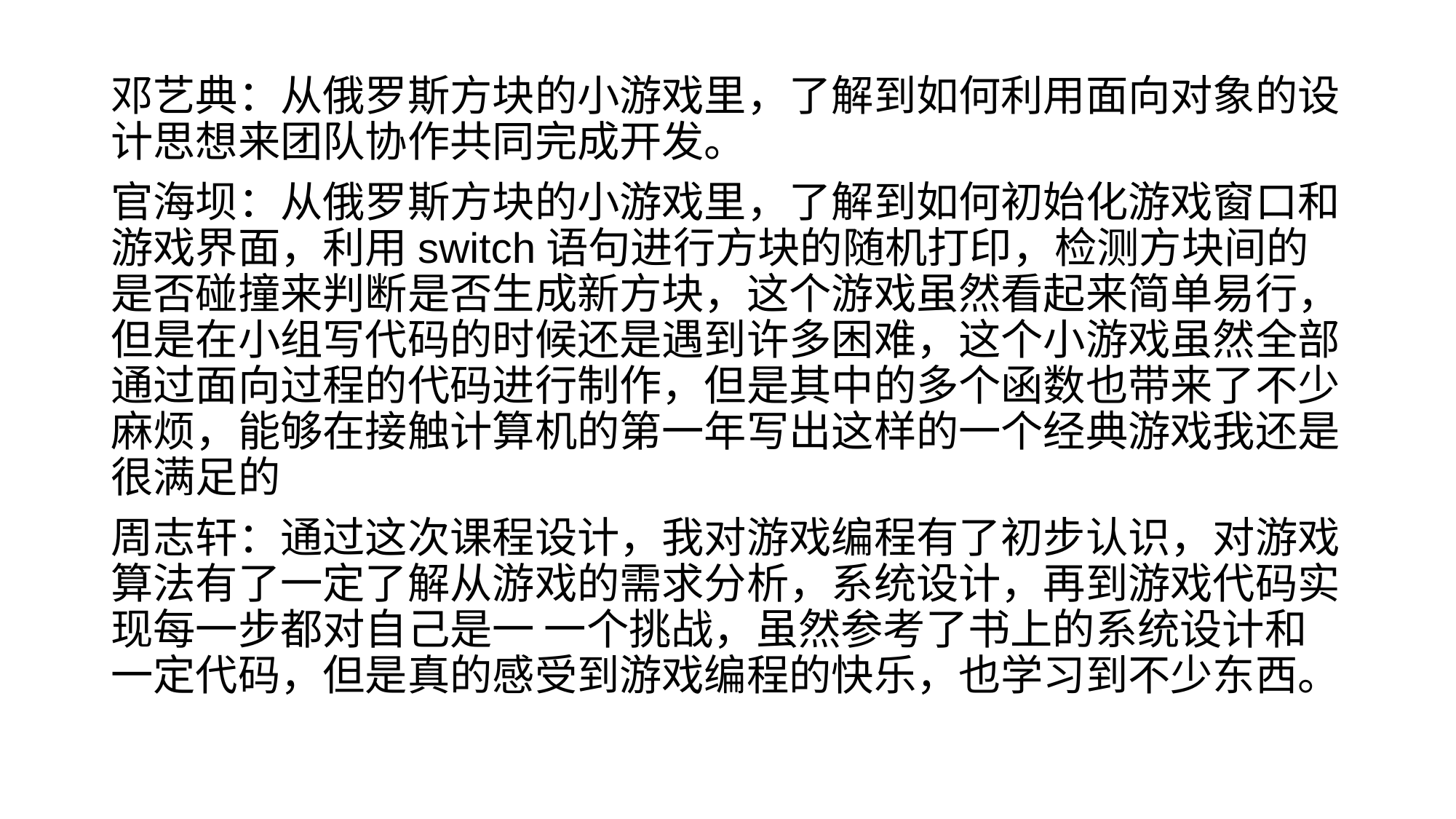

邓艺典：从俄罗斯方块的小游戏里，了解到如何利用面向对象的设计思想来团队协作共同完成开发。
官海坝：从俄罗斯方块的小游戏里，了解到如何初始化游戏窗口和游戏界面，利用switch语句进行方块的随机打印，检测方块间的是否碰撞来判断是否生成新方块，这个游戏虽然看起来简单易行，但是在小组写代码的时候还是遇到许多困难，这个小游戏虽然全部通过面向过程的代码进行制作，但是其中的多个函数也带来了不少麻烦，能够在接触计算机的第一年写出这样的一个经典游戏我还是很满足的
周志轩：通过这次课程设计，我对游戏编程有了初步认识，对游戏算法有了一定了解从游戏的需求分析，系统设计，再到游戏代码实现每一步都对自己是一 一个挑战，虽然参考了书上的系统设计和一定代码，但是真的感受到游戏编程的快乐，也学习到不少东西。